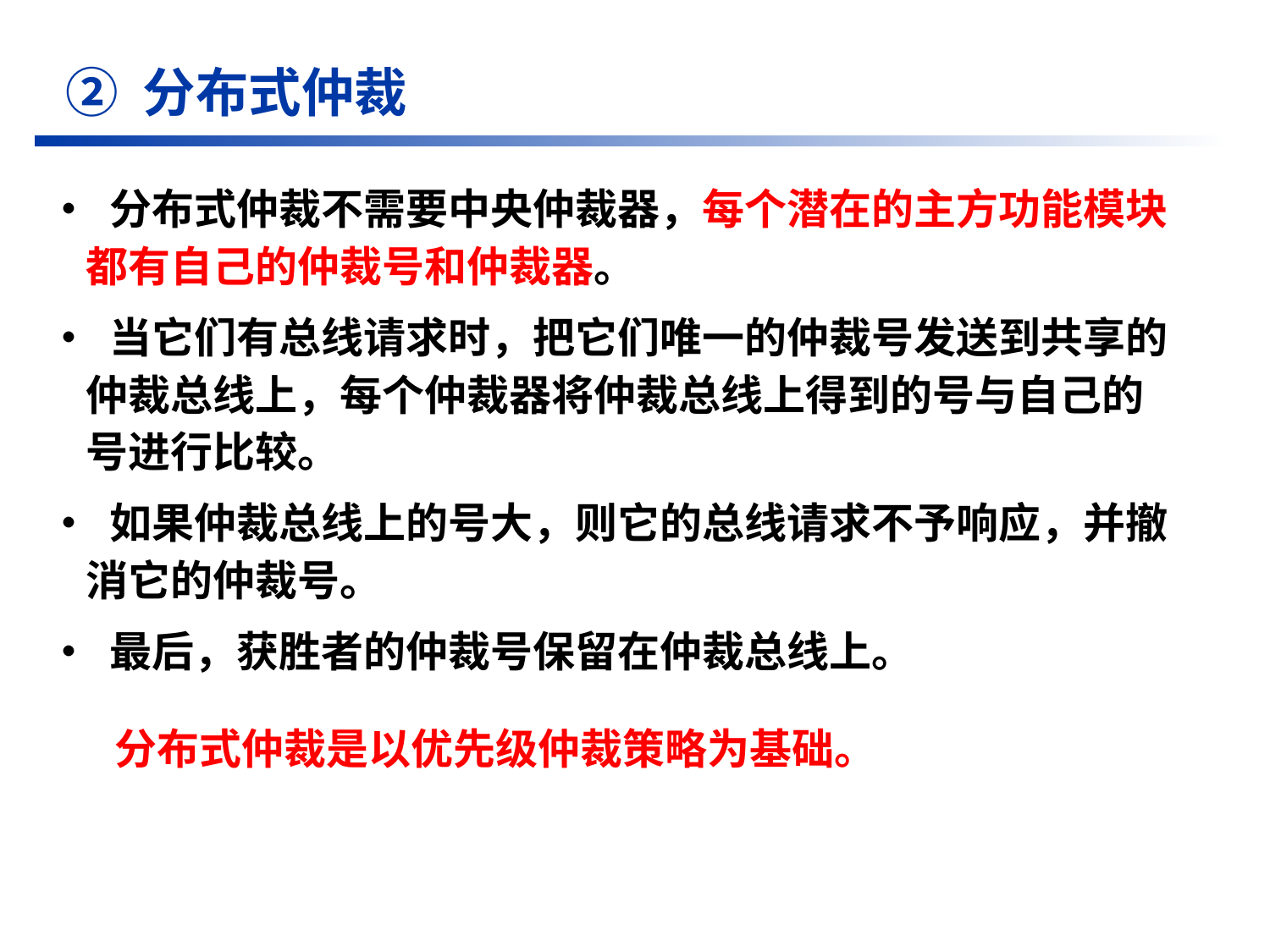

② 分布式仲裁
• 分布式仲裁不需要中央仲裁器，每个潜在的主方功能模块
   都有自己的仲裁号和仲裁器。
• 当它们有总线请求时，把它们唯一的仲裁号发送到共享的
   仲裁总线上，每个仲裁器将仲裁总线上得到的号与自己的
   号进行比较。
• 如果仲裁总线上的号大，则它的总线请求不予响应，并撤
   消它的仲裁号。
• 最后，获胜者的仲裁号保留在仲裁总线上。
      分布式仲裁是以优先级仲裁策略为基础。